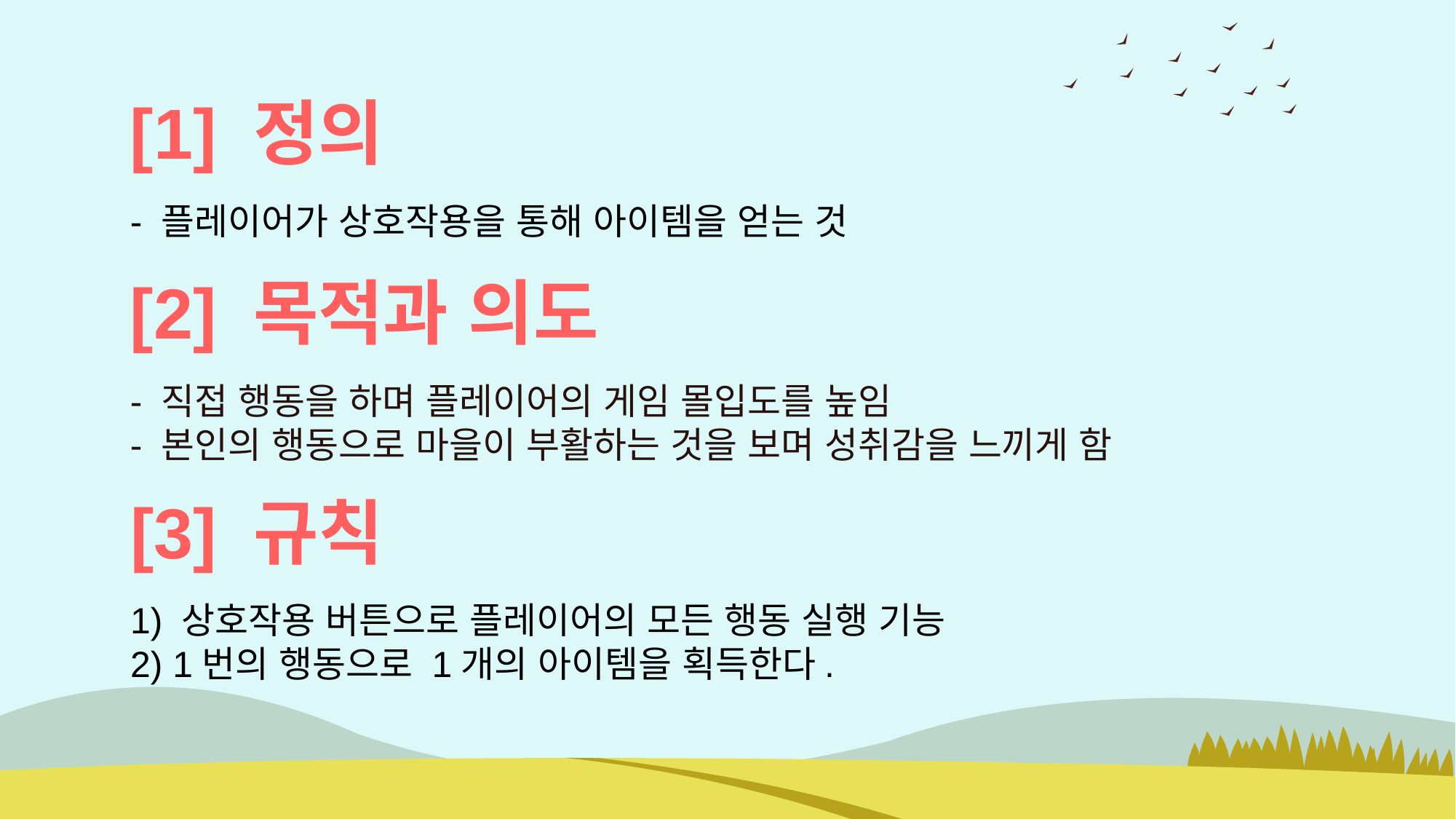

# [1] 정의
- 플레이어가 상호작용을 통해 아이템을 얻는 것
[2] 목적과 의도
- 직접 행동을 하며 플레이어의 게임 몰입도를 높임
- 본인의 행동으로 마을이 부활하는 것을 보며 성취감을 느끼게 함
[3] 규칙
1) 상호작용 버튼으로 플레이어의 모든 행동 실행 기능
2) 1번의 행동으로 1개의 아이템을 획득한다.